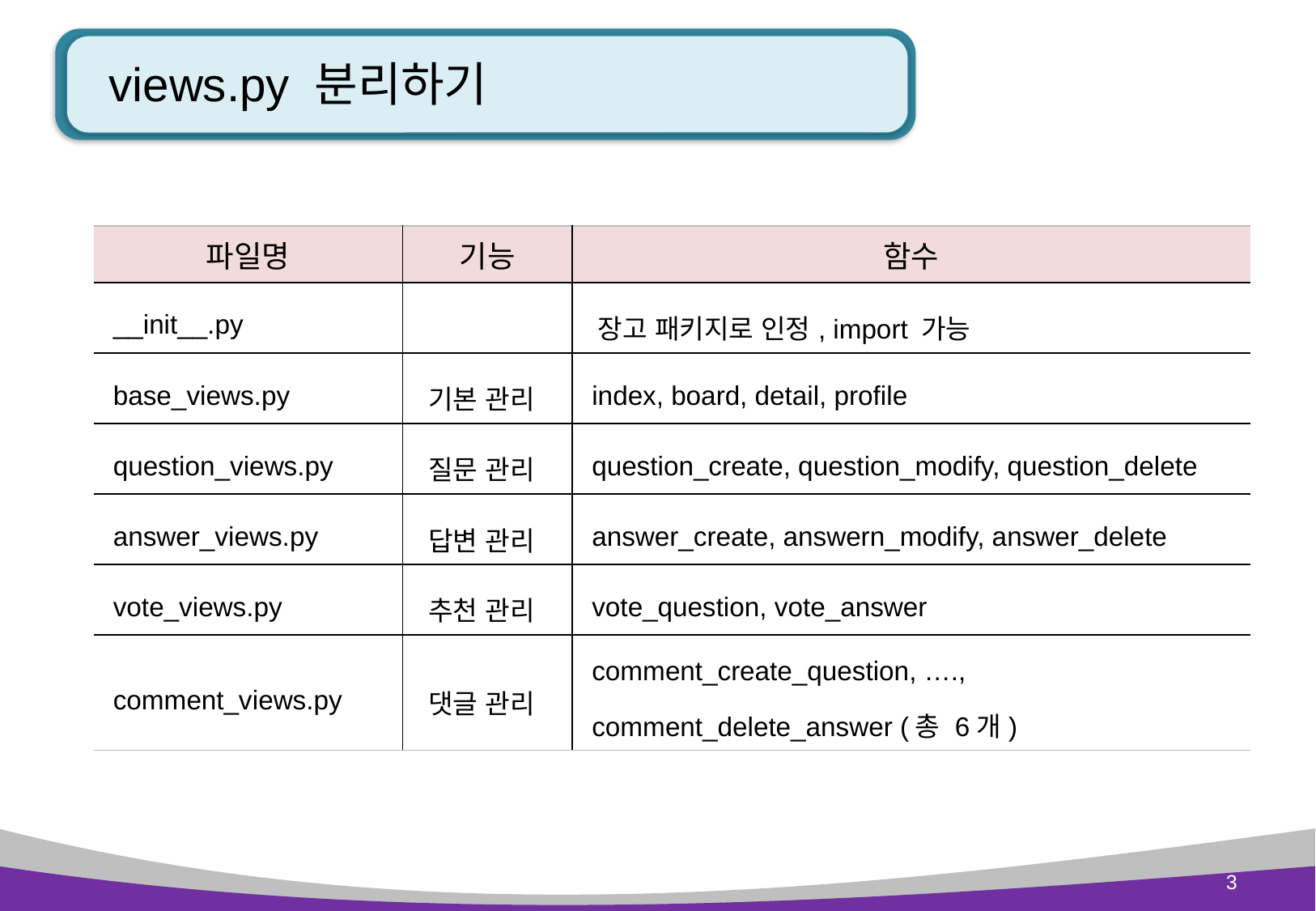

# views.py 분리하기
| 파일명 | 기능 | 함수 |
| --- | --- | --- |
| \_\_init\_\_.py |  | 장고 패키지로 인정, import 가능 |
| base\_views.py | 기본 관리 | index, board, detail, profile |
| question\_views.py | 질문 관리 | question\_create, question\_modify, question\_delete |
| answer\_views.py | 답변 관리 | answer\_create, answern\_modify, answer\_delete |
| vote\_views.py | 추천 관리 | vote\_question, vote\_answer |
| comment\_views.py | 댓글 관리 | comment\_create\_question, …., comment\_delete\_answer (총 6개) |
3